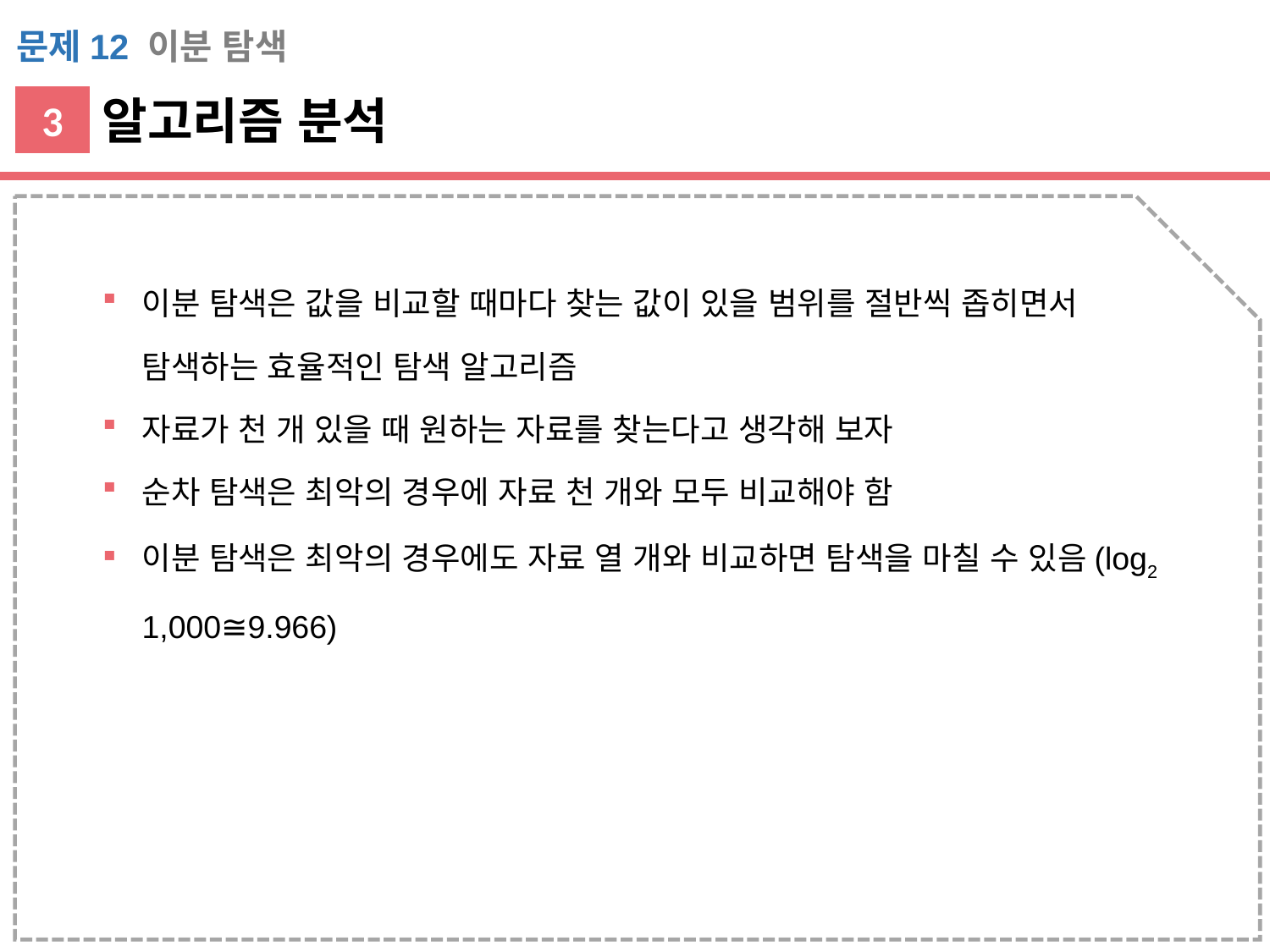

문제12 이분 탐색
알고리즘 분석
3

이분 탐색은 값을 비교할 때마다 찾는 값이 있을 범위를 절반씩 좁히면서 탐색하는 효율적인 탐색 알고리즘
자료가 천 개 있을 때 원하는 자료를 찾는다고 생각해 보자
순차 탐색은 최악의 경우에 자료 천 개와 모두 비교해야 함
이분 탐색은 최악의 경우에도 자료 열 개와 비교하면 탐색을 마칠 수 있음(log2 1,000≅9.966)